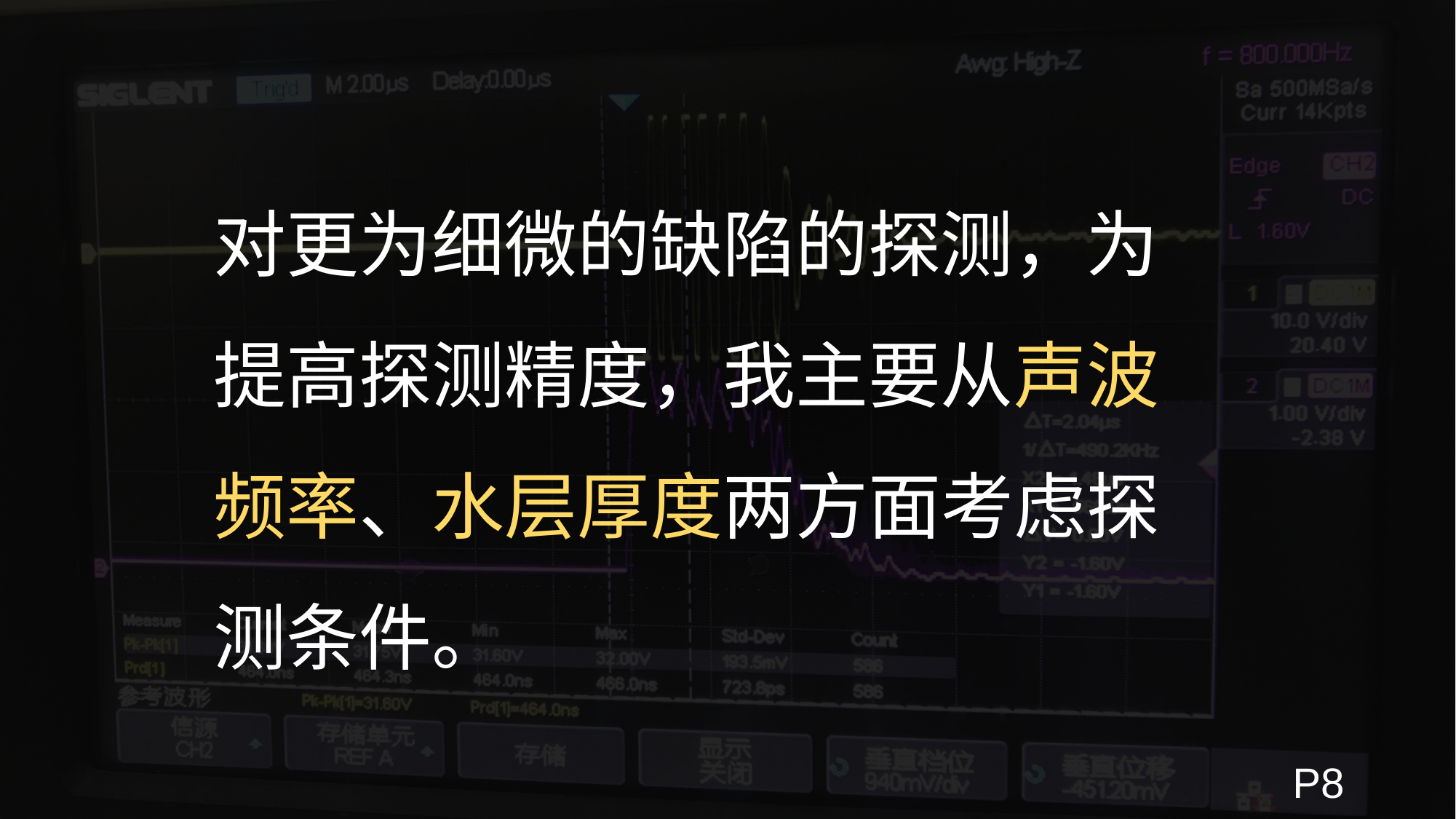

对更为细微的缺陷的探测，为提高探测精度，我主要从声波频率、水层厚度两方面考虑探测条件。
P8